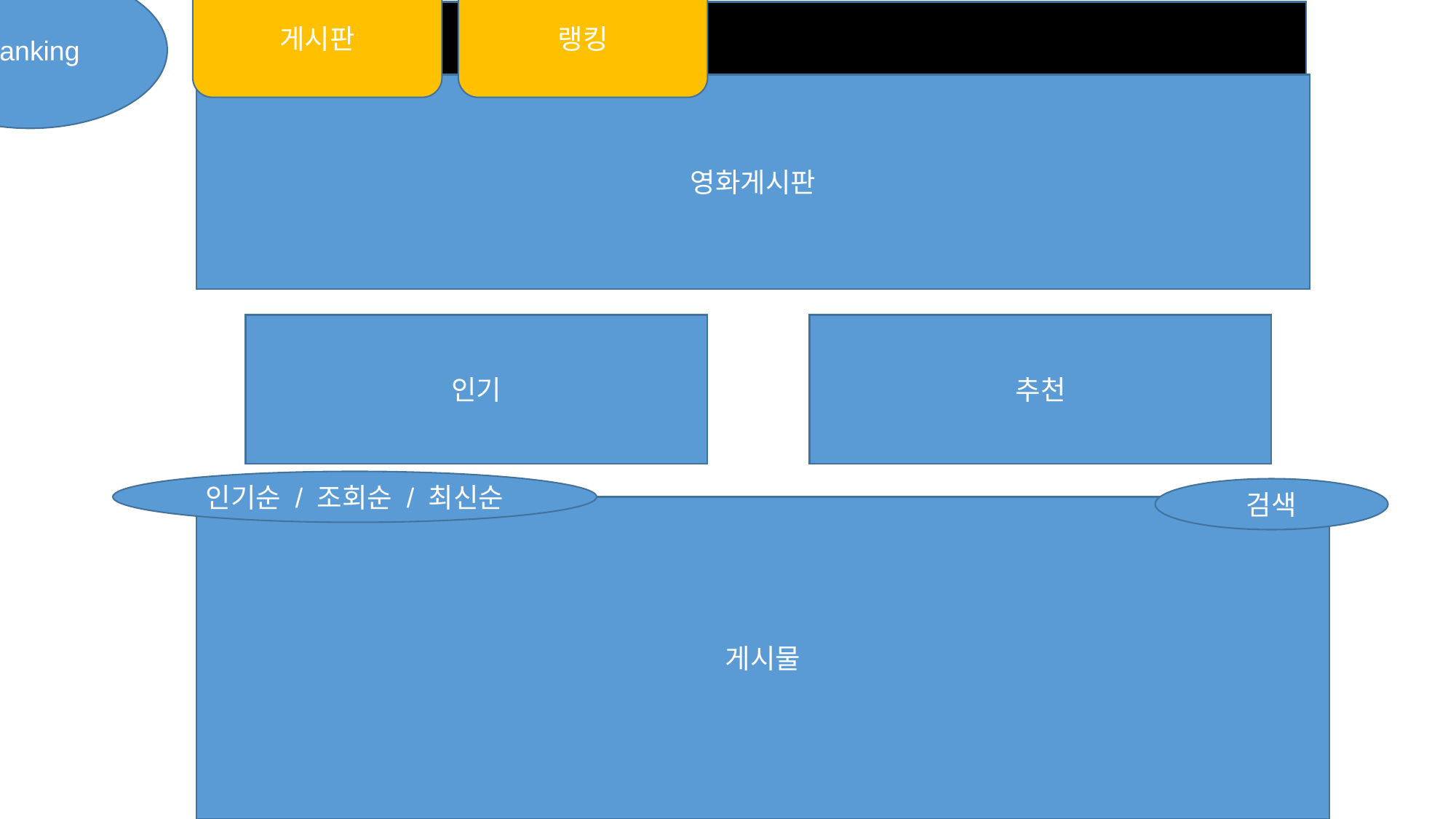

Ranking
게시판
랭킹

영화게시판
인기
추천
인기순 / 조회순 / 최신순
검색
게시물